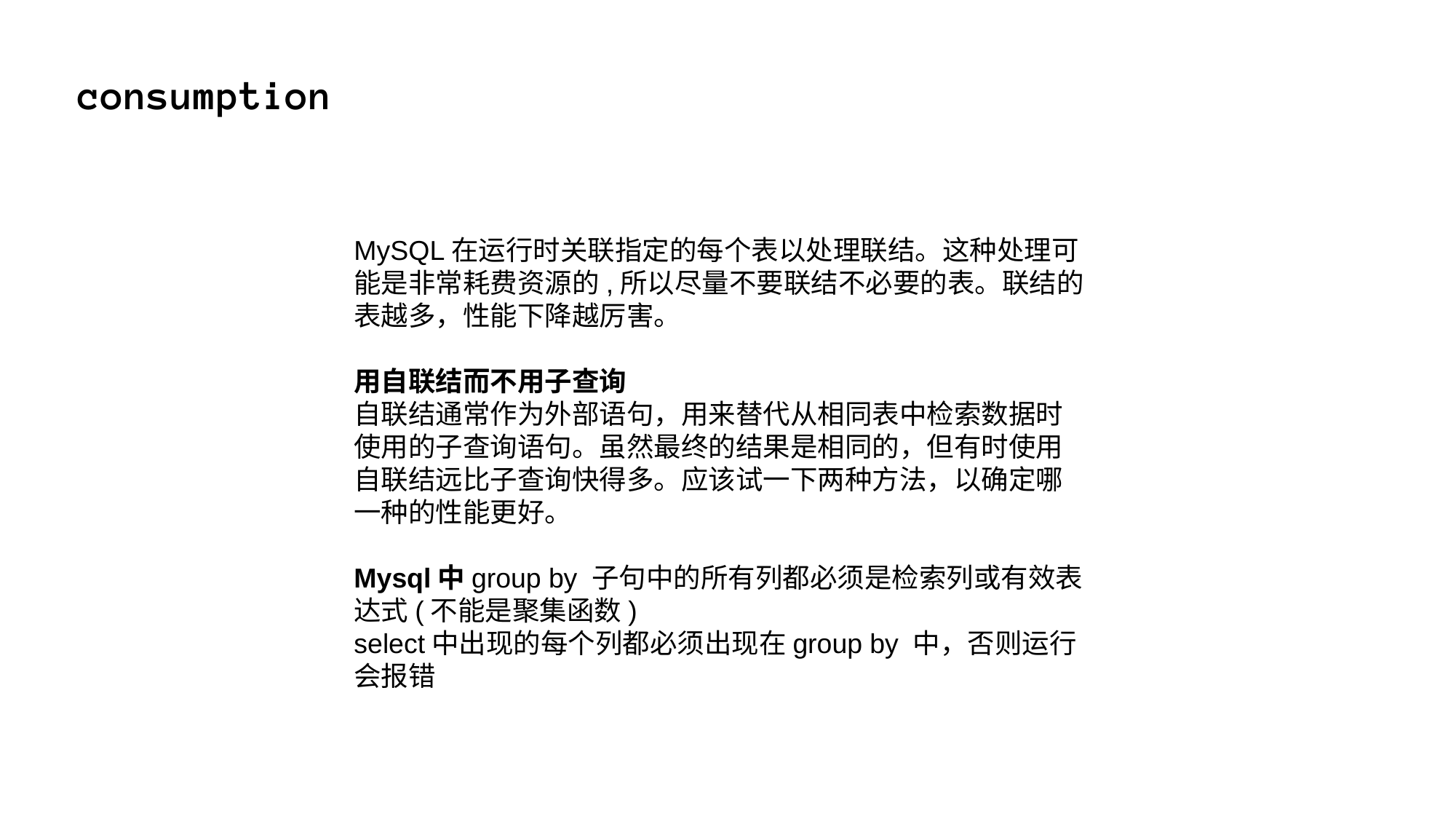

consumption
MySQL在运行时关联指定的每个表以处理联结。这种处理可能是非常耗费资源的,所以尽量不要联结不必要的表。联结的表越多，性能下降越厉害。

用自联结而不用子查询
自联结通常作为外部语句，用来替代从相同表中检索数据时使用的子查询语句。虽然最终的结果是相同的，但有时使用自联结远比子查询快得多。应该试一下两种方法，以确定哪一种的性能更好。

Mysql中group by 子句中的所有列都必须是检索列或有效表达式(不能是聚集函数)
select中出现的每个列都必须出现在group by 中，否则运行会报错